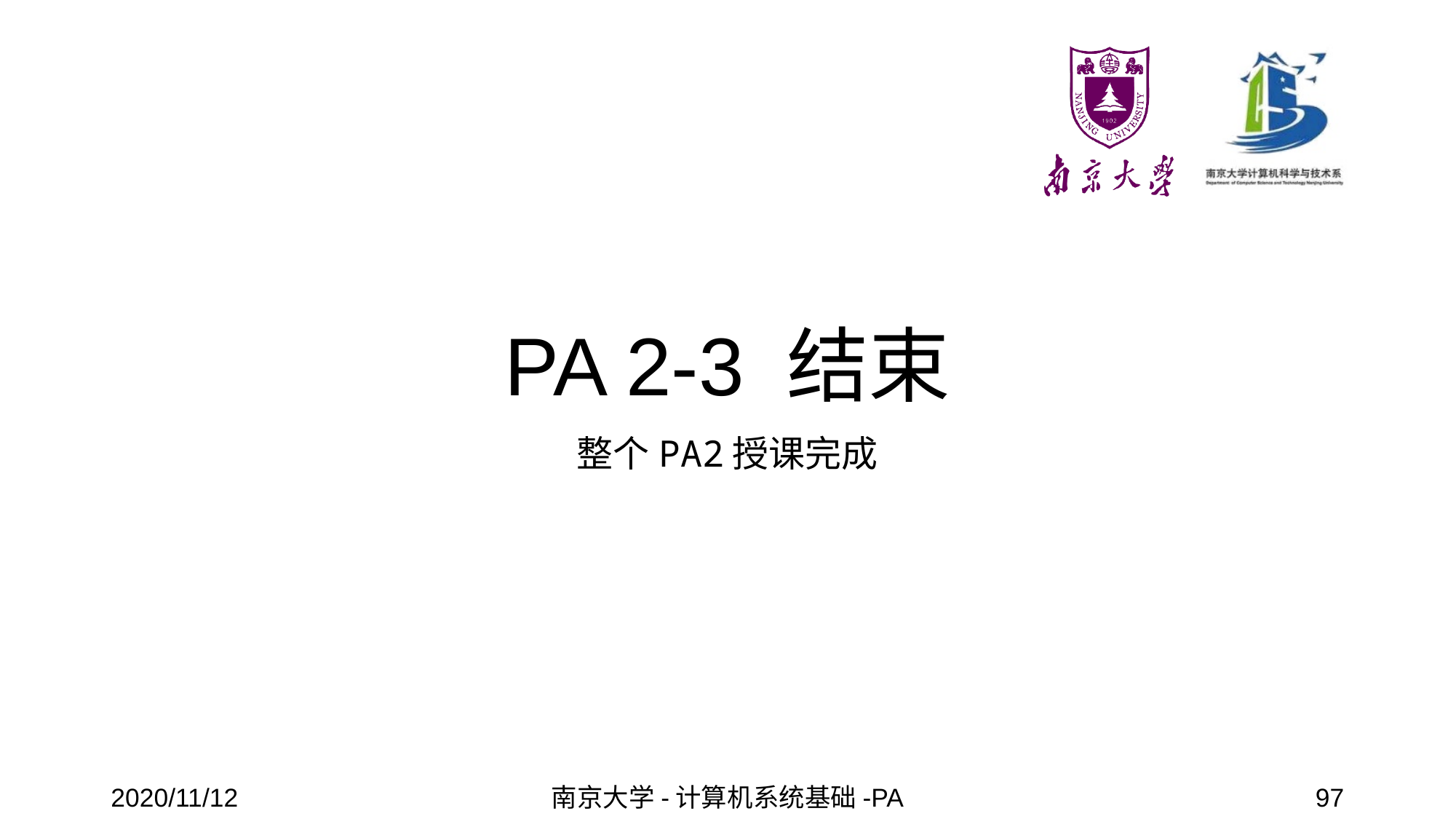

# PA 2-3 结束
整个PA2授课完成
2020/11/12
南京大学-计算机系统基础-PA
97